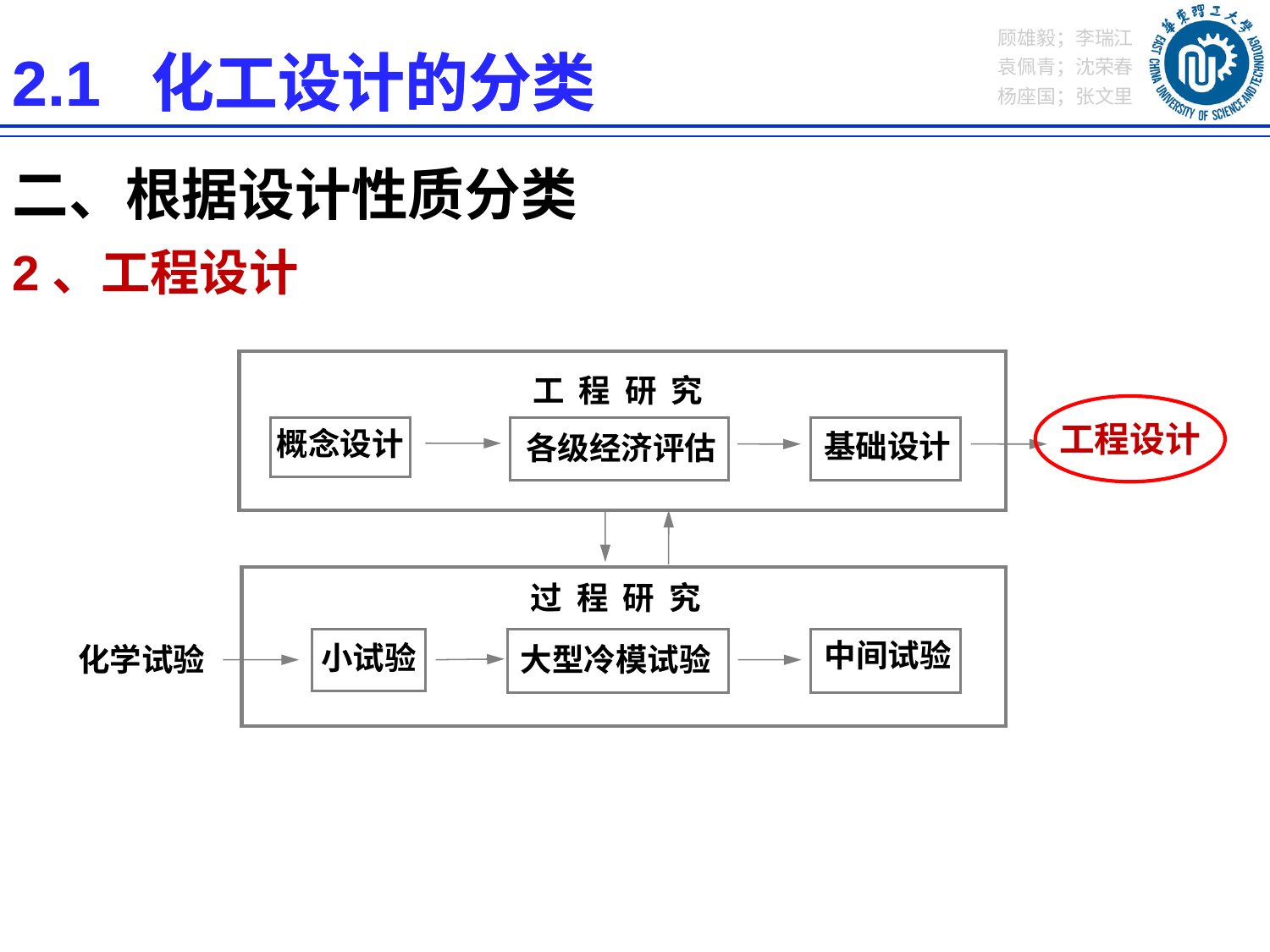

2.1  化工设计的分类
2.1  化工设计的分类
二、根据设计性质分类
2、工程设计

工  程  研  究
工程设计
概念设计

基础设计
各级经济评估

过  程  研  究

中间试验

小试验
化学试验
大型冷模试验